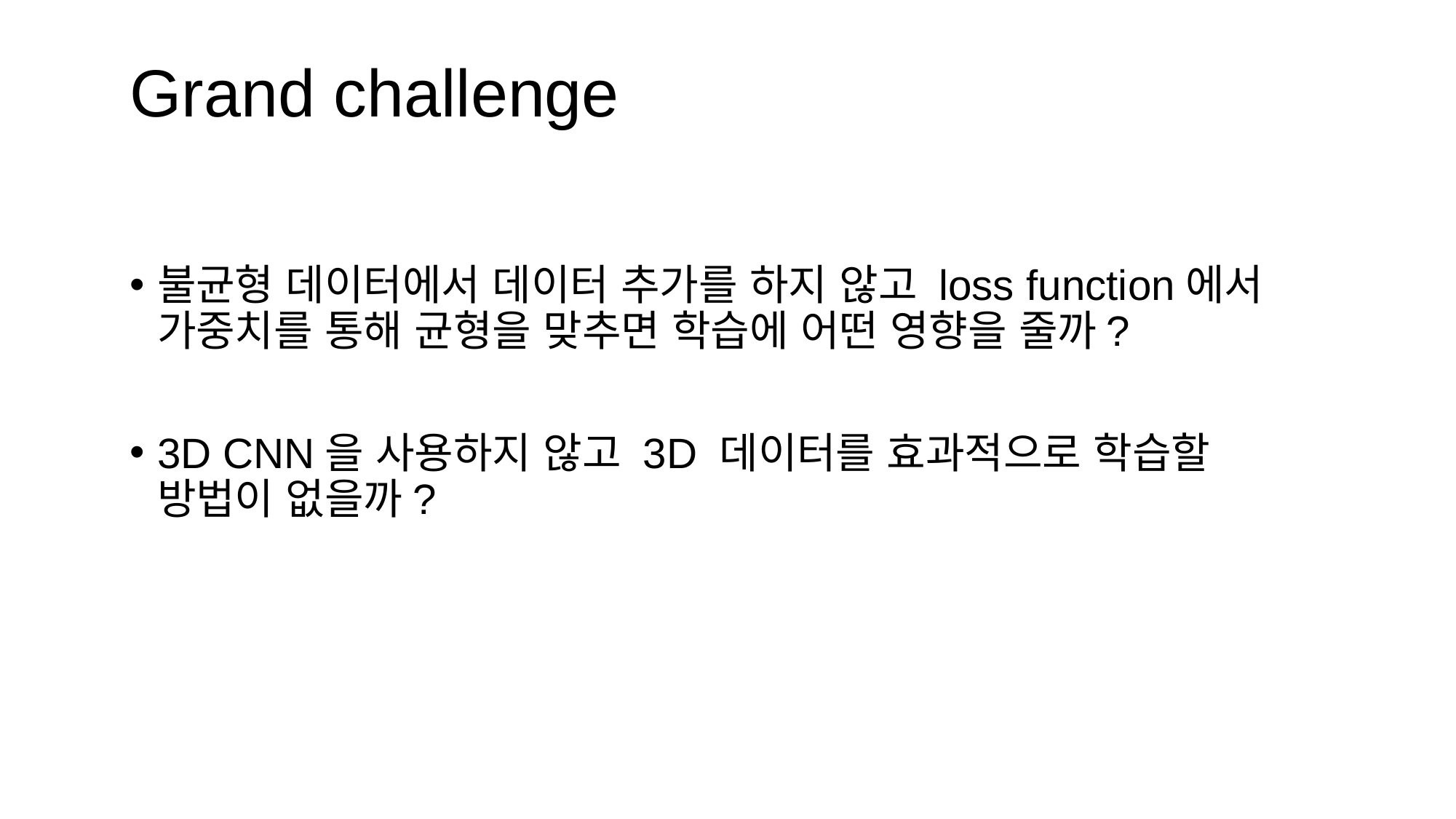

# Grand challenge
불균형 데이터에서 데이터 추가를 하지 않고 loss function에서 가중치를 통해 균형을 맞추면 학습에 어떤 영향을 줄까?

3D CNN을 사용하지 않고 3D 데이터를 효과적으로 학습할 방법이 없을까?